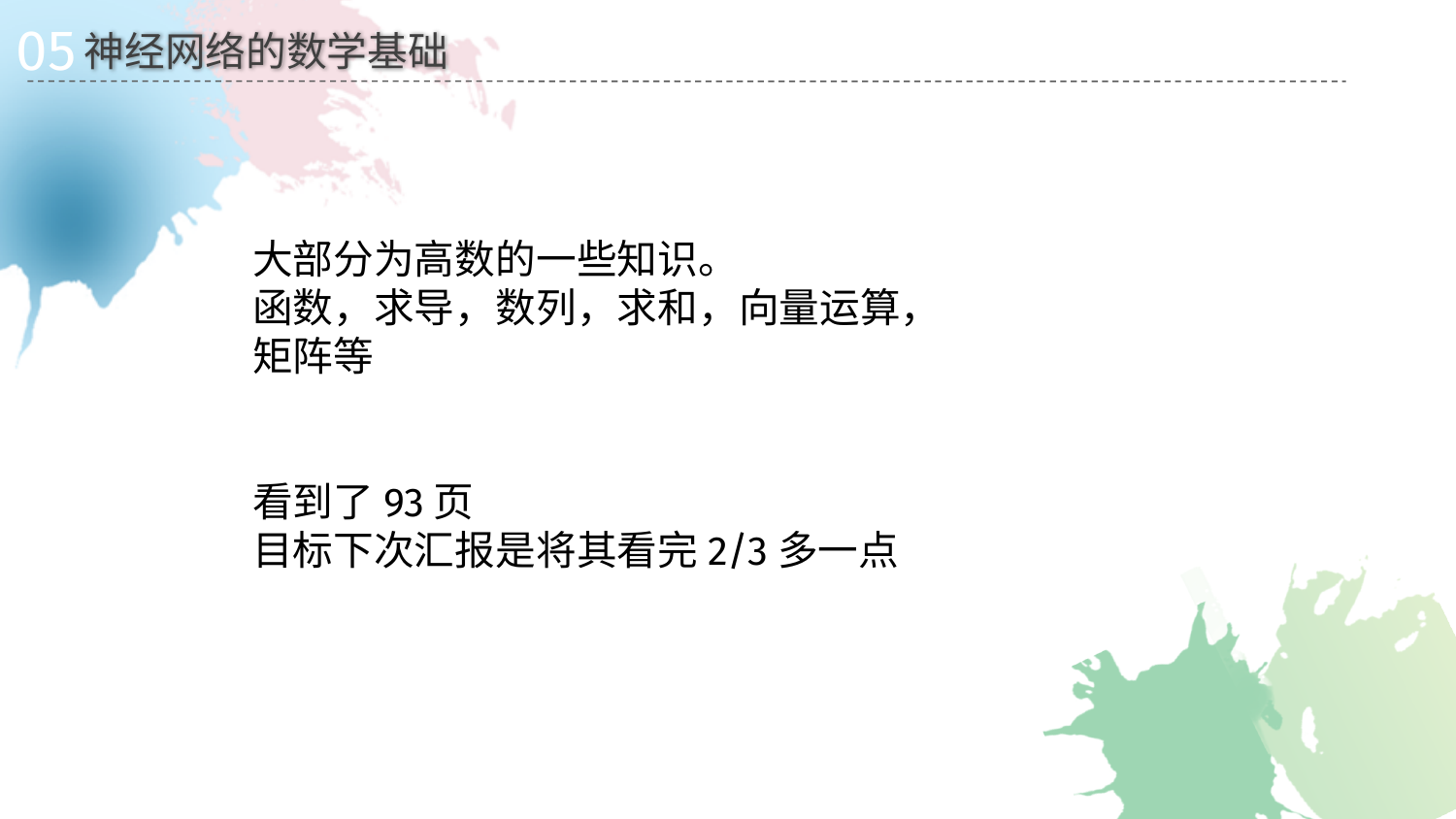

05
神经网络的数学基础
大部分为高数的一些知识。
函数，求导，数列，求和，向量运算，矩阵等

看到了93页
目标下次汇报是将其看完2/3多一点